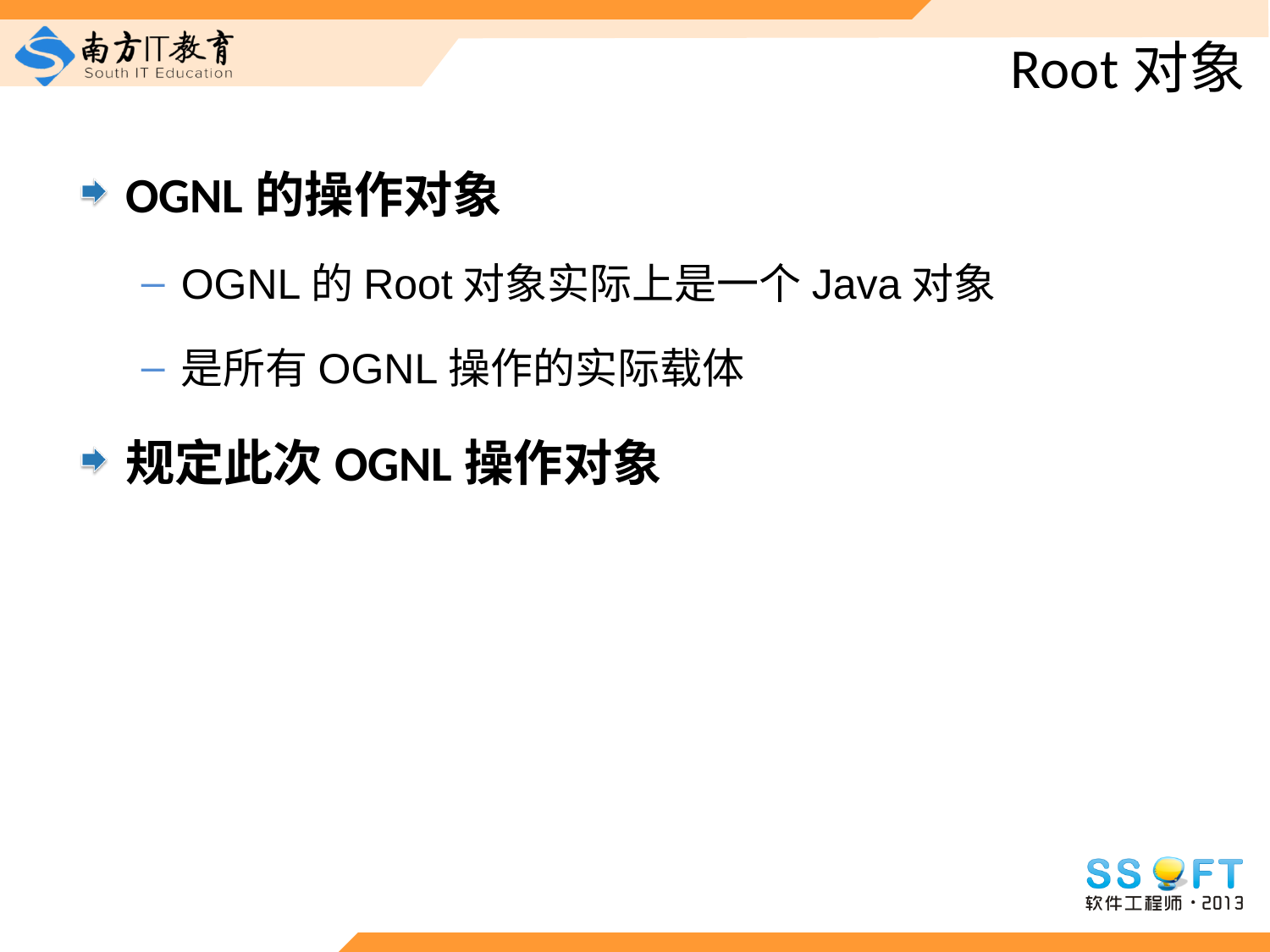

# Root对象
OGNL的操作对象
OGNL的Root对象实际上是一个Java对象
是所有OGNL操作的实际载体
规定此次OGNL操作对象